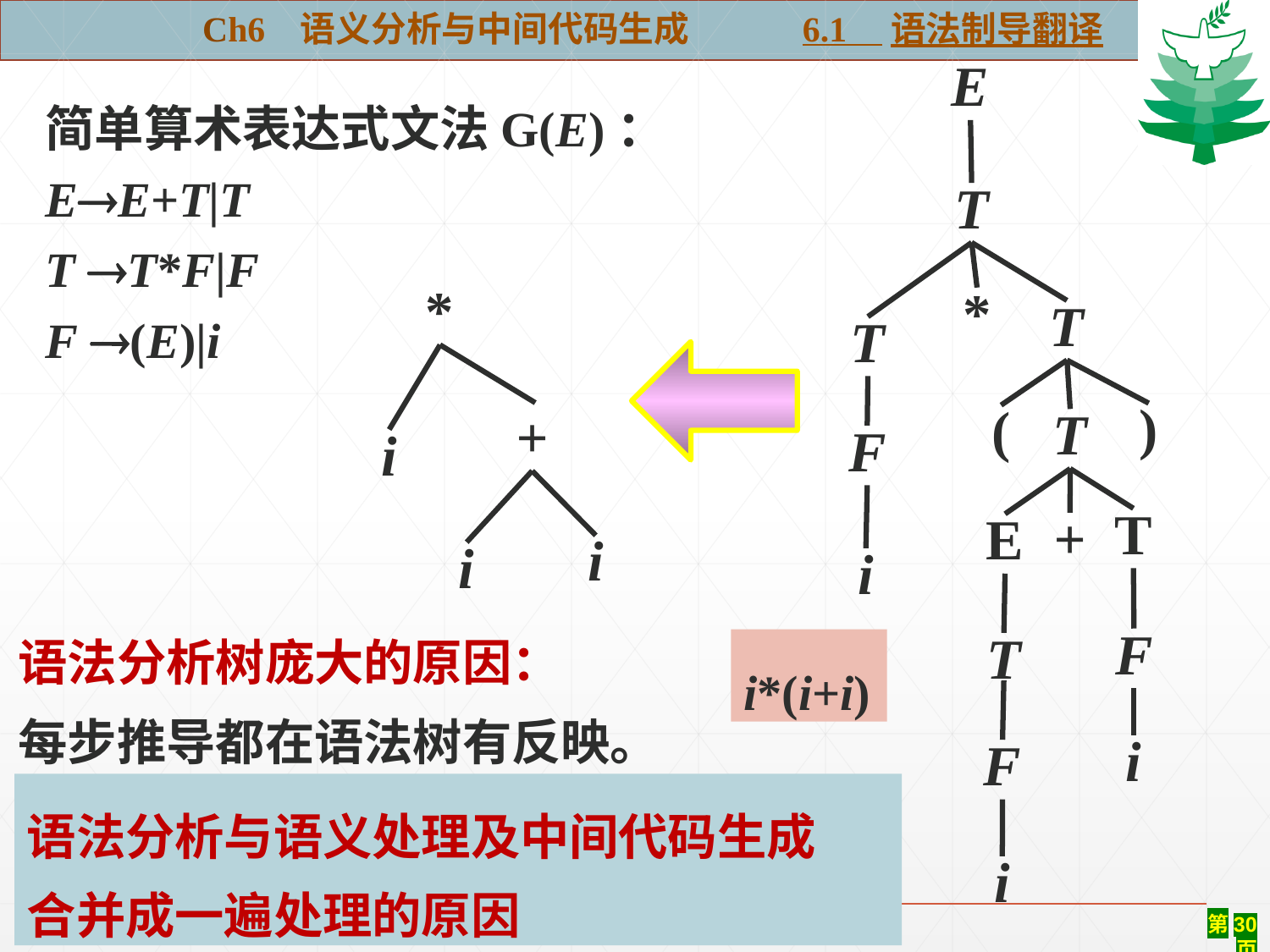

Ch6   语义分析与中间代码生成             6.1    语法制导翻译
E
T
*
T
T
)
(
T
F
T
+
E
i
F
T
i
F
i
简单算术表达式文法G(E)：
E→E+T|T
T →T*F|F
F →(E)|i
#
*
+
i
i
i

语法分析树庞大的原因：
每步推导都在语法树有反映。
i*(i+i)
语法分析与语义处理及中间代码生成
合并成一遍处理的原因